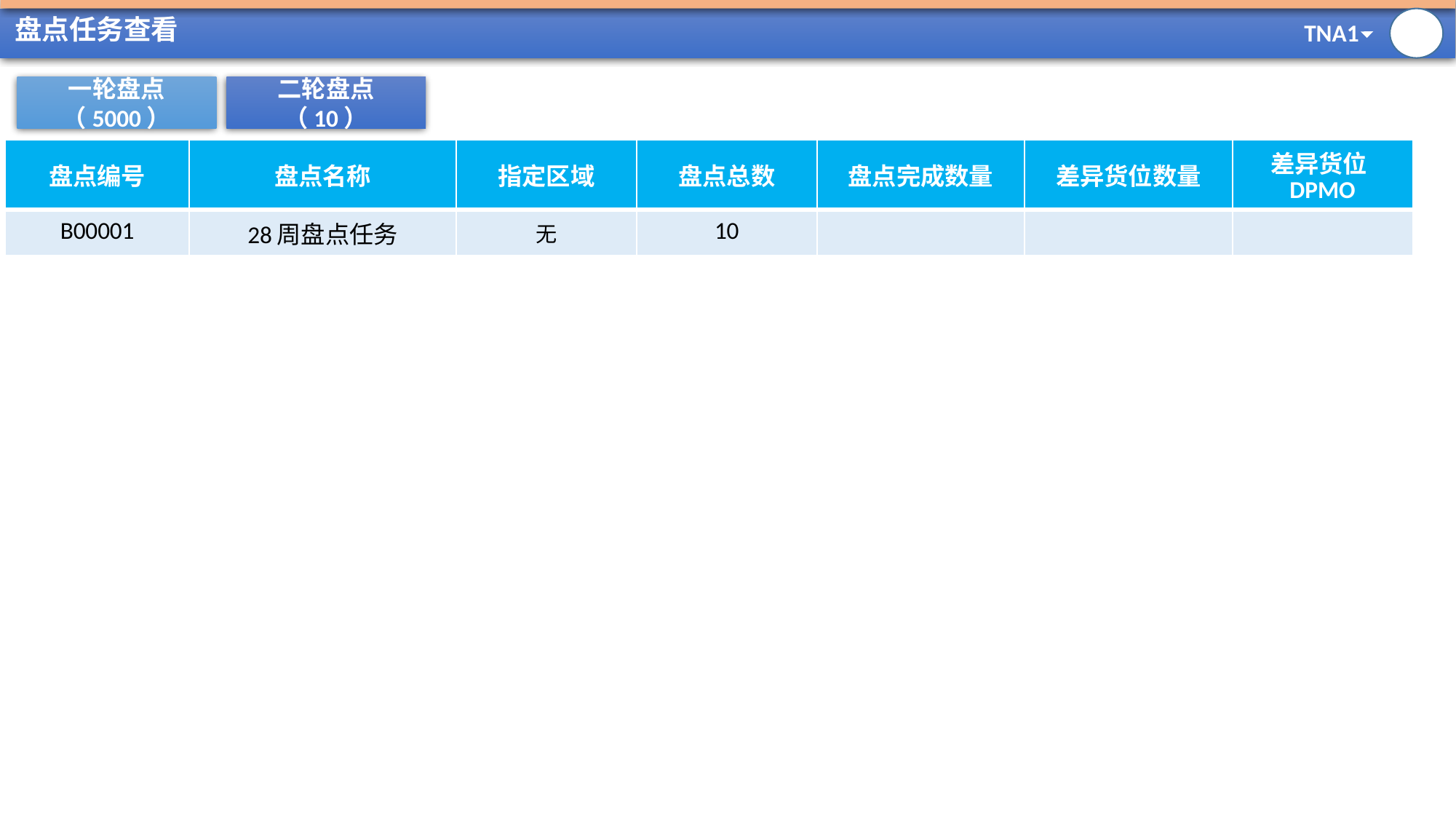

# 盘点任务查看
一轮盘点（5000）
二轮盘点（10）
| 盘点编号 | 盘点名称 | 指定区域 | 盘点总数 | 盘点完成数量 | 差异货位数量 | 差异货位DPMO |
| --- | --- | --- | --- | --- | --- | --- |
| B00001 | 28周盘点任务 | 无 | 10 |  |  |  |